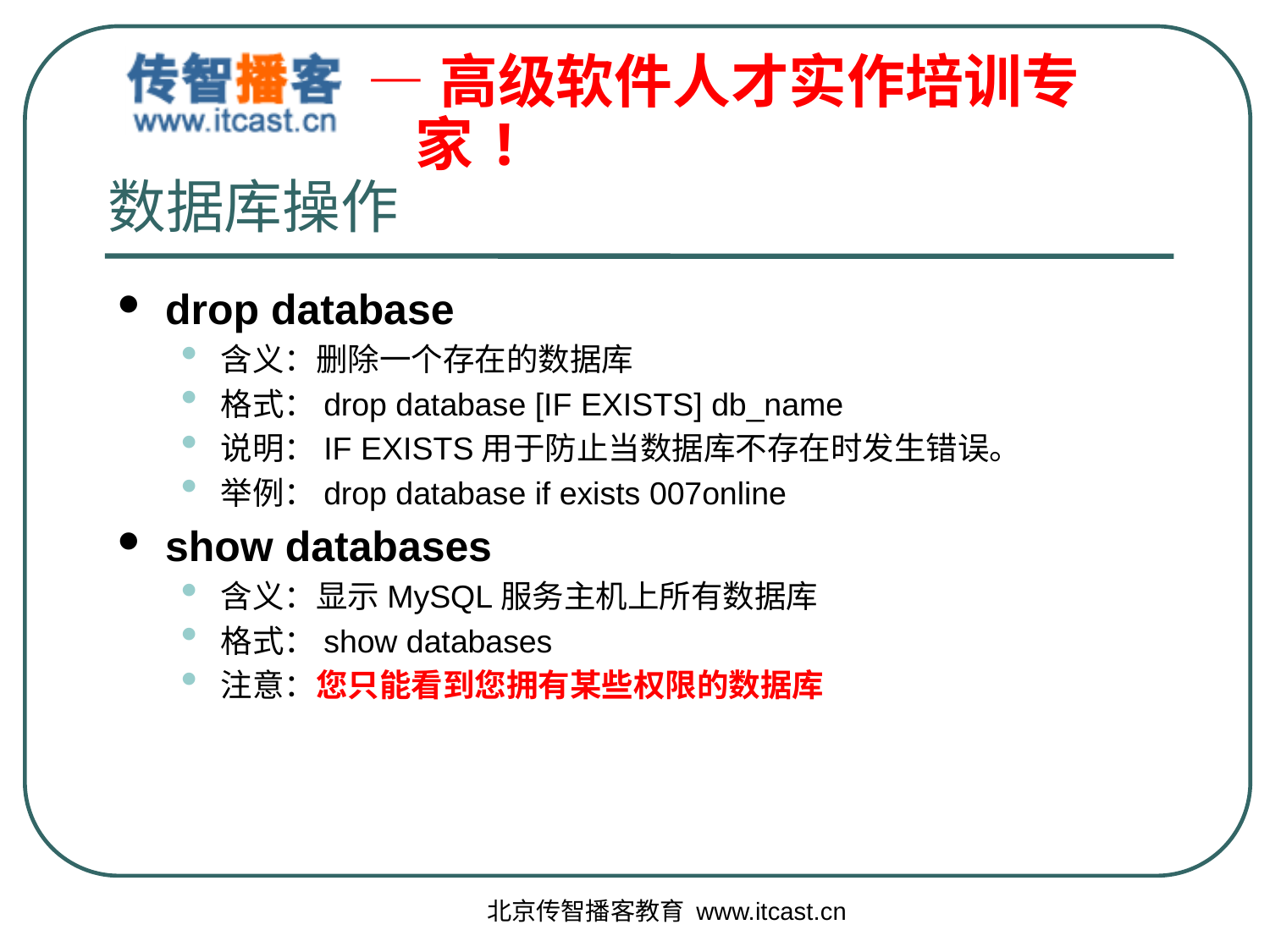

# 数据库操作
drop database
含义：删除一个存在的数据库
格式：drop database [IF EXISTS] db_name
说明：IF EXISTS用于防止当数据库不存在时发生错误。
举例：drop database if exists 007online
show databases
含义：显示MySQL服务主机上所有数据库
格式：show databases
注意：您只能看到您拥有某些权限的数据库